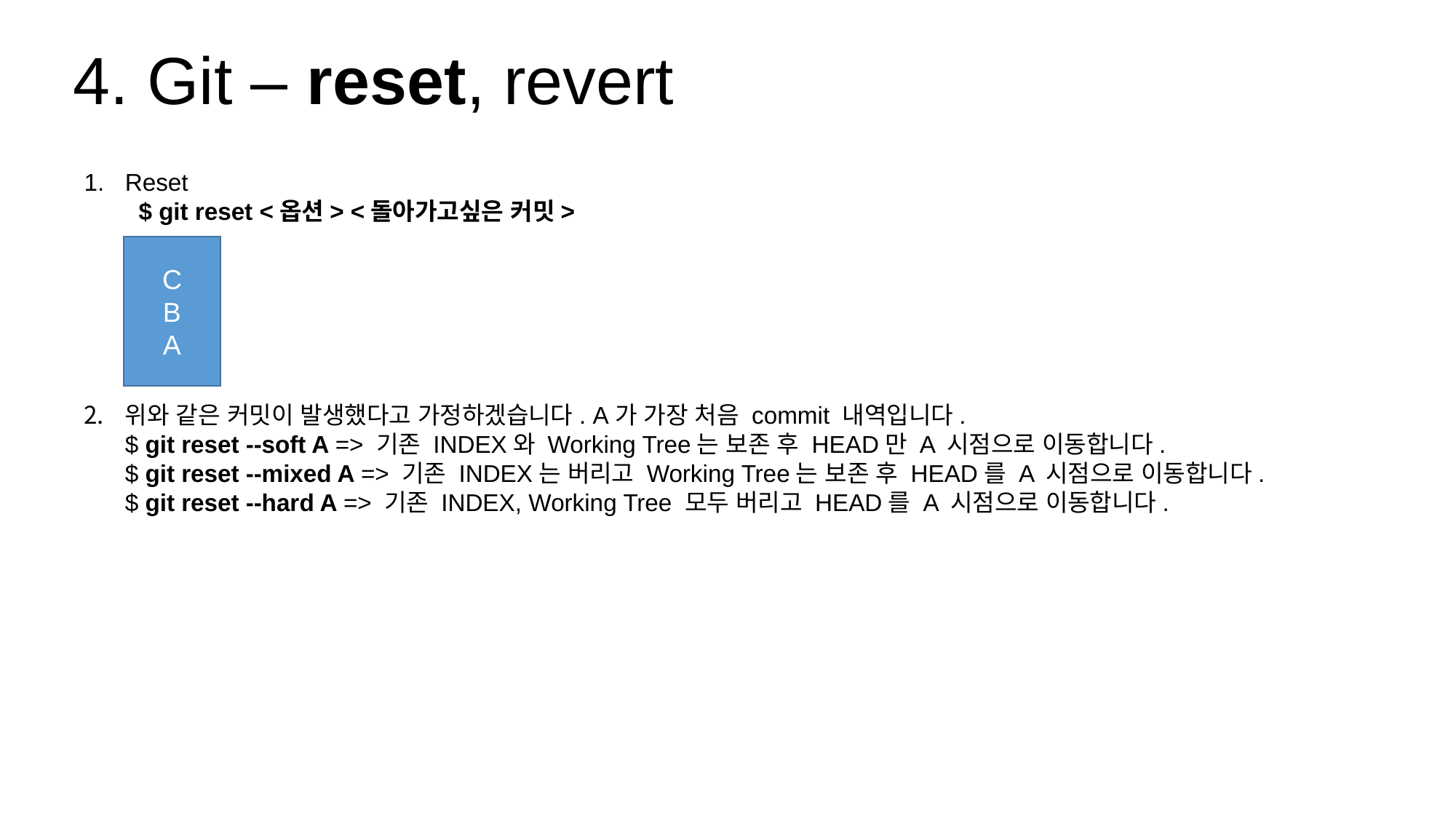

# 4. Git – reset, revert
Reset
$ git reset <옵션> <돌아가고싶은 커밋>

위와 같은 커밋이 발생했다고 가정하겠습니다. A가 가장 처음 commit 내역입니다.
$ git reset --soft A => 기존 INDEX와 Working Tree는 보존 후 HEAD만 A 시점으로 이동합니다.
$ git reset --mixed A => 기존 INDEX는 버리고 Working Tree는 보존 후 HEAD를 A 시점으로 이동합니다.
$ git reset --hard A => 기존 INDEX, Working Tree 모두 버리고 HEAD를 A 시점으로 이동합니다.

C
B
A